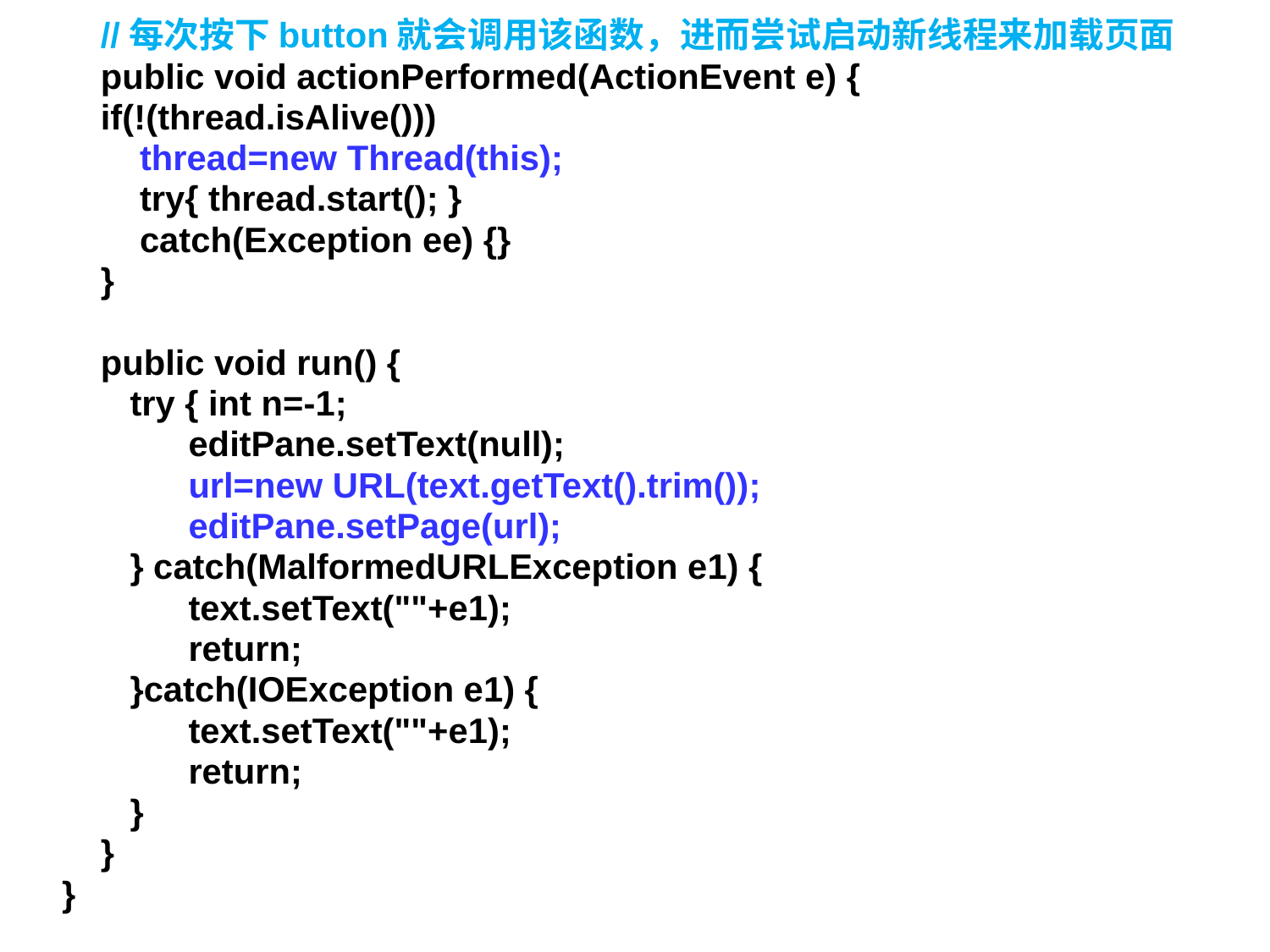

//每次按下button就会调用该函数，进而尝试启动新线程来加载页面
    public void actionPerformed(ActionEvent e) {
    if(!(thread.isAlive()))
        thread=new Thread(this);
        try{ thread.start(); }
        catch(Exception ee) {}
    }

    public void run() {
       try { int n=-1;
             editPane.setText(null);
             url=new URL(text.getText().trim());
             editPane.setPage(url);
       } catch(MalformedURLException e1) {
             text.setText(""+e1);
             return;
       }catch(IOException e1) {
             text.setText(""+e1);
             return;
       }
    }
}